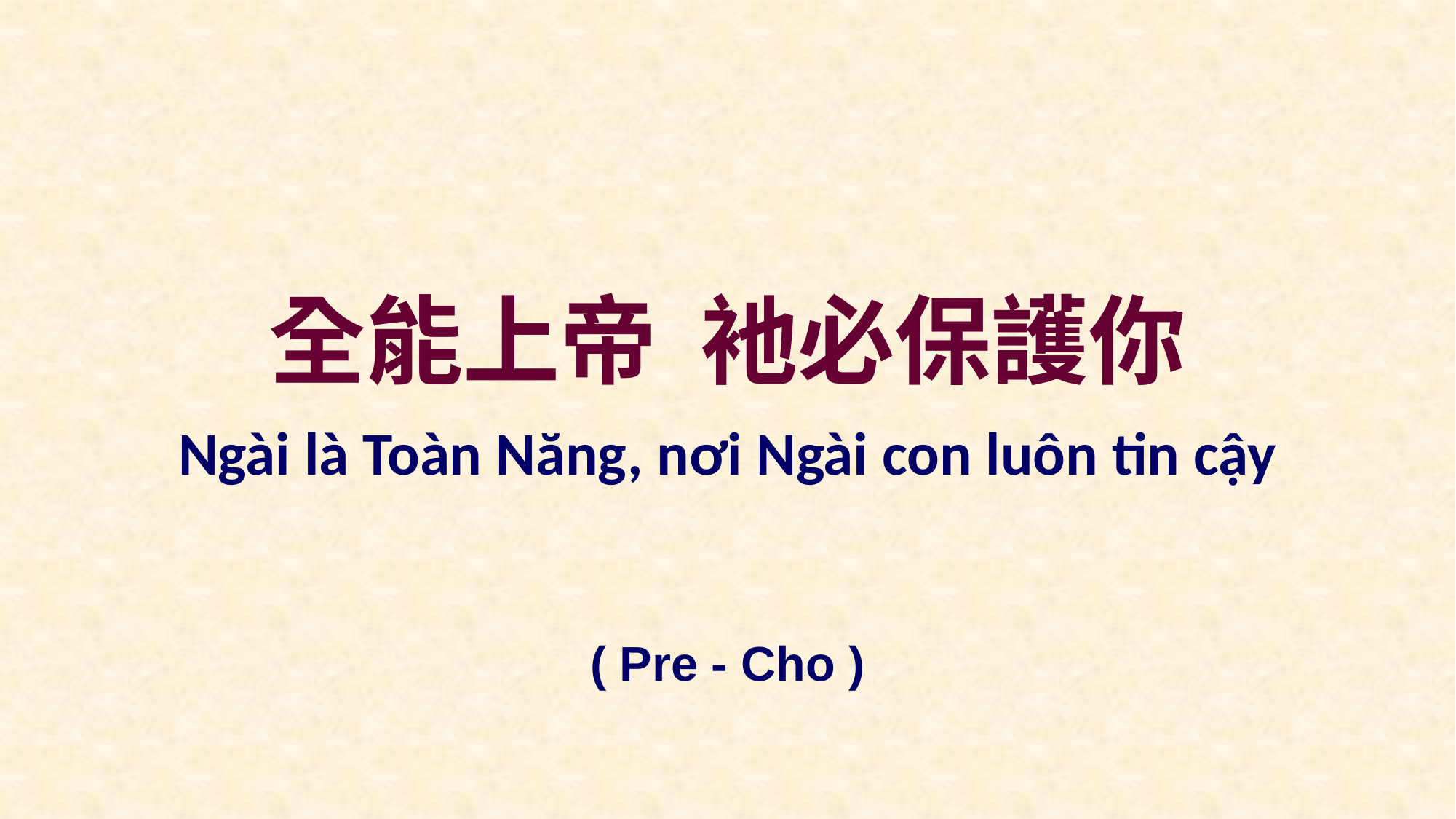

全能上帝  衪必保護你
Ngài là Toàn Năng, nơi Ngài con luôn tin cậy
( Pre - Cho )